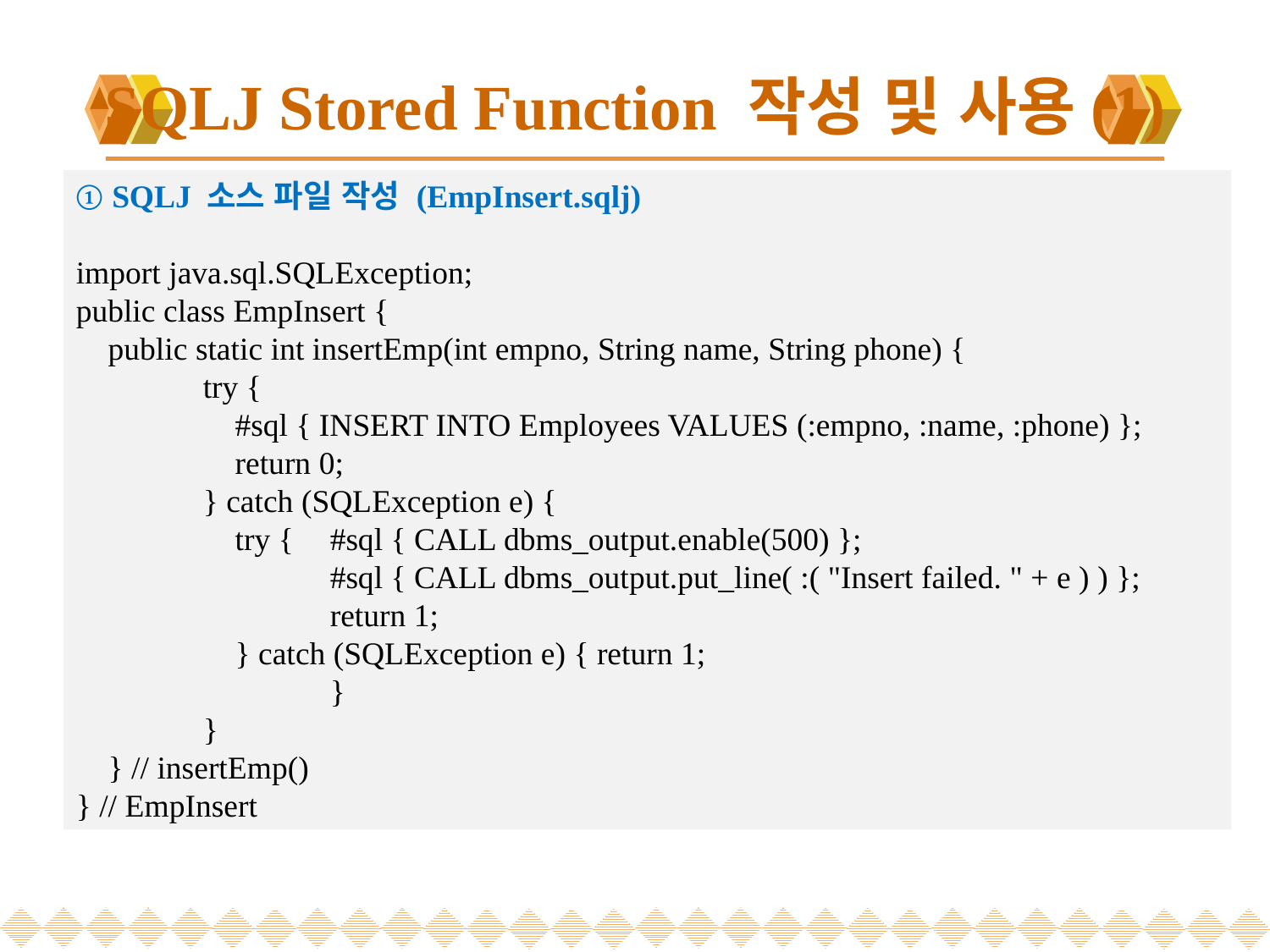

# SQLJ Stored Function 작성 및 사용(1)
① SQLJ 소스 파일 작성 (EmpInsert.sqlj)

import java.sql.SQLException;
public class EmpInsert {
    public static int insertEmp(int empno, String name, String phone) {
	try {
	    #sql { INSERT INTO Employees VALUES (:empno, :name, :phone) };
	    return 0;
	} catch (SQLException e) {
	    try {	#sql { CALL dbms_output.enable(500) };
		#sql { CALL dbms_output.put_line( :( "Insert failed. " + e ) ) };
		return 1;
	    } catch (SQLException e) { return 1;
		}
	}
    } // insertEmp()
} // EmpInsert